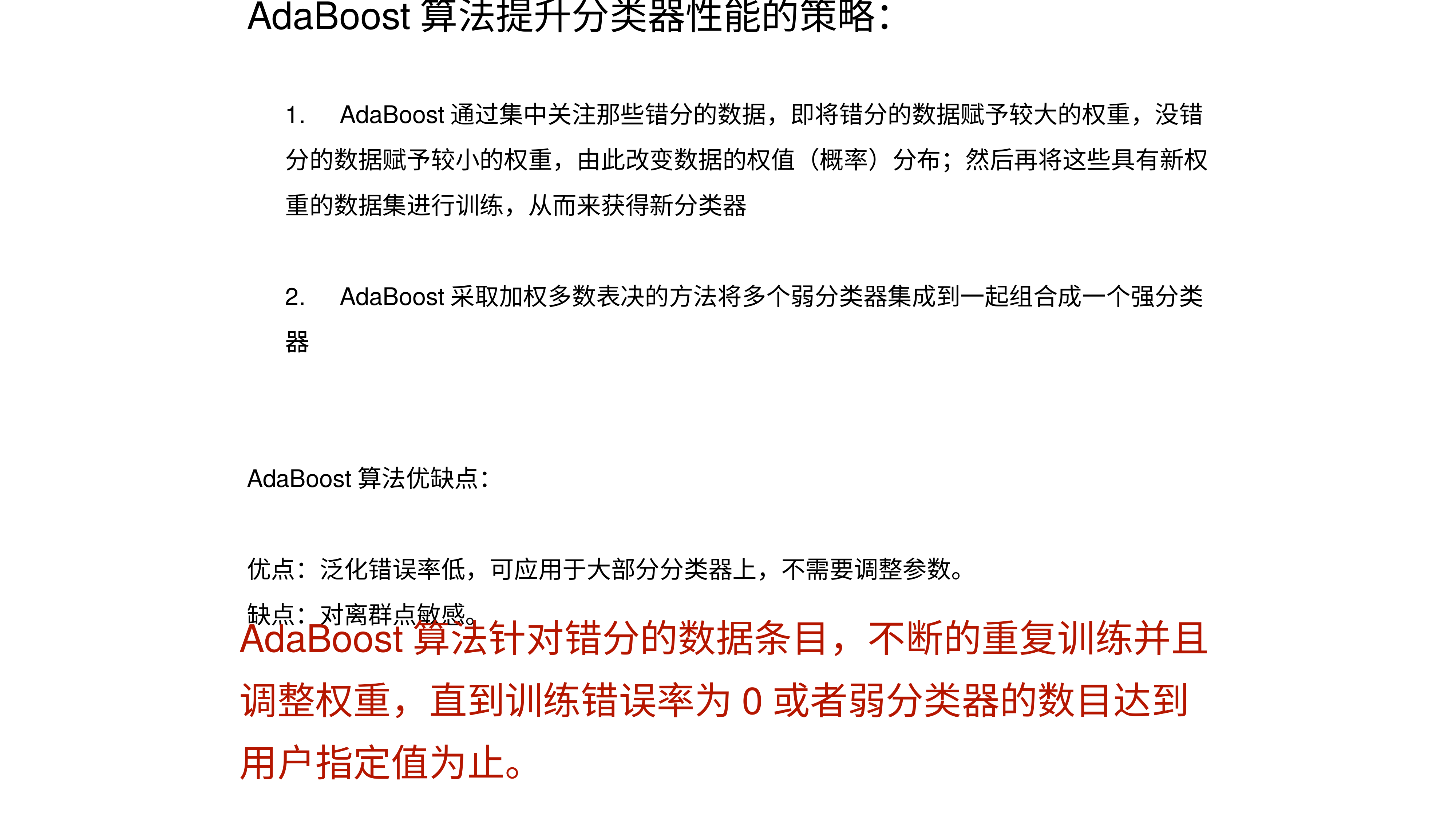

AdaBoost算法提升分类器性能的策略：

	1.	AdaBoost通过集中关注那些错分的数据，即将错分的数据赋予较大的权重，没错分的数据赋予较小的权重，由此改变数据的权值（概率）分布；然后再将这些具有新权重的数据集进行训练，从而来获得新分类器

	2.	AdaBoost采取加权多数表决的方法将多个弱分类器集成到一起组合成一个强分类器

AdaBoost算法优缺点：

优点：泛化错误率低，可应用于大部分分类器上，不需要调整参数。
缺点：对离群点敏感。
AdaBoost算法针对错分的数据条目，不断的重复训练并且调整权重，直到训练错误率为0或者弱分类器的数目达到用户指定值为止。